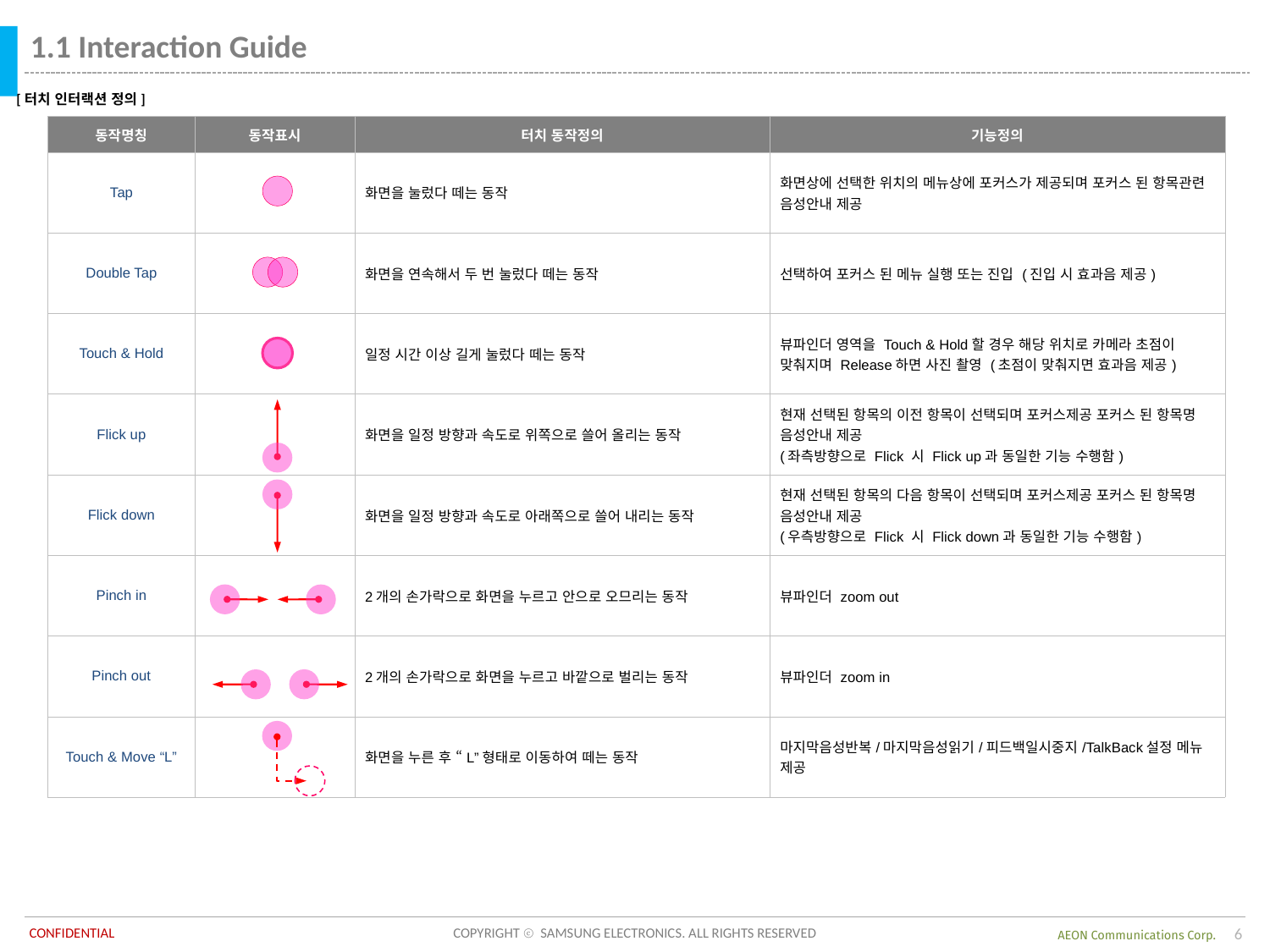

1.1 Interaction Guide
[터치 인터랙션 정의]
| 동작명칭 | 동작표시 | 터치 동작정의 | 기능정의 |
| --- | --- | --- | --- |
| Tap |  | 화면을 눌렀다 떼는 동작 | 화면상에 선택한 위치의 메뉴상에 포커스가 제공되며 포커스 된 항목관련 음성안내 제공 |
| Double Tap |  | 화면을 연속해서 두 번 눌렀다 떼는 동작 | 선택하여 포커스 된 메뉴 실행 또는 진입 (진입 시 효과음 제공) |
| Touch & Hold |  | 일정 시간 이상 길게 눌렀다 떼는 동작 | 뷰파인더 영역을 Touch & Hold할 경우 해당 위치로 카메라 초점이 맞춰지며 Release하면 사진 촬영 (초점이 맞춰지면 효과음 제공) |
| Flick up |  | 화면을 일정 방향과 속도로 위쪽으로 쓸어 올리는 동작 | 현재 선택된 항목의 이전 항목이 선택되며 포커스제공 포커스 된 항목명 음성안내 제공 (좌측방향으로 Flick 시 Flick up과 동일한 기능 수행함) |
| Flick down |  | 화면을 일정 방향과 속도로 아래쪽으로 쓸어 내리는 동작 | 현재 선택된 항목의 다음 항목이 선택되며 포커스제공 포커스 된 항목명 음성안내 제공 (우측방향으로 Flick 시 Flick down과 동일한 기능 수행함) |
| Pinch in |  | 2개의 손가락으로 화면을 누르고 안으로 오므리는 동작 | 뷰파인더 zoom out |
| Pinch out |  | 2개의 손가락으로 화면을 누르고 바깥으로 벌리는 동작 | 뷰파인더 zoom in |
| Touch & Move “L” |  | 화면을 누른 후 “L”형태로 이동하여 떼는 동작 | 마지막음성반복/마지막음성읽기/피드백일시중지/TalkBack설정 메뉴 제공 |

6